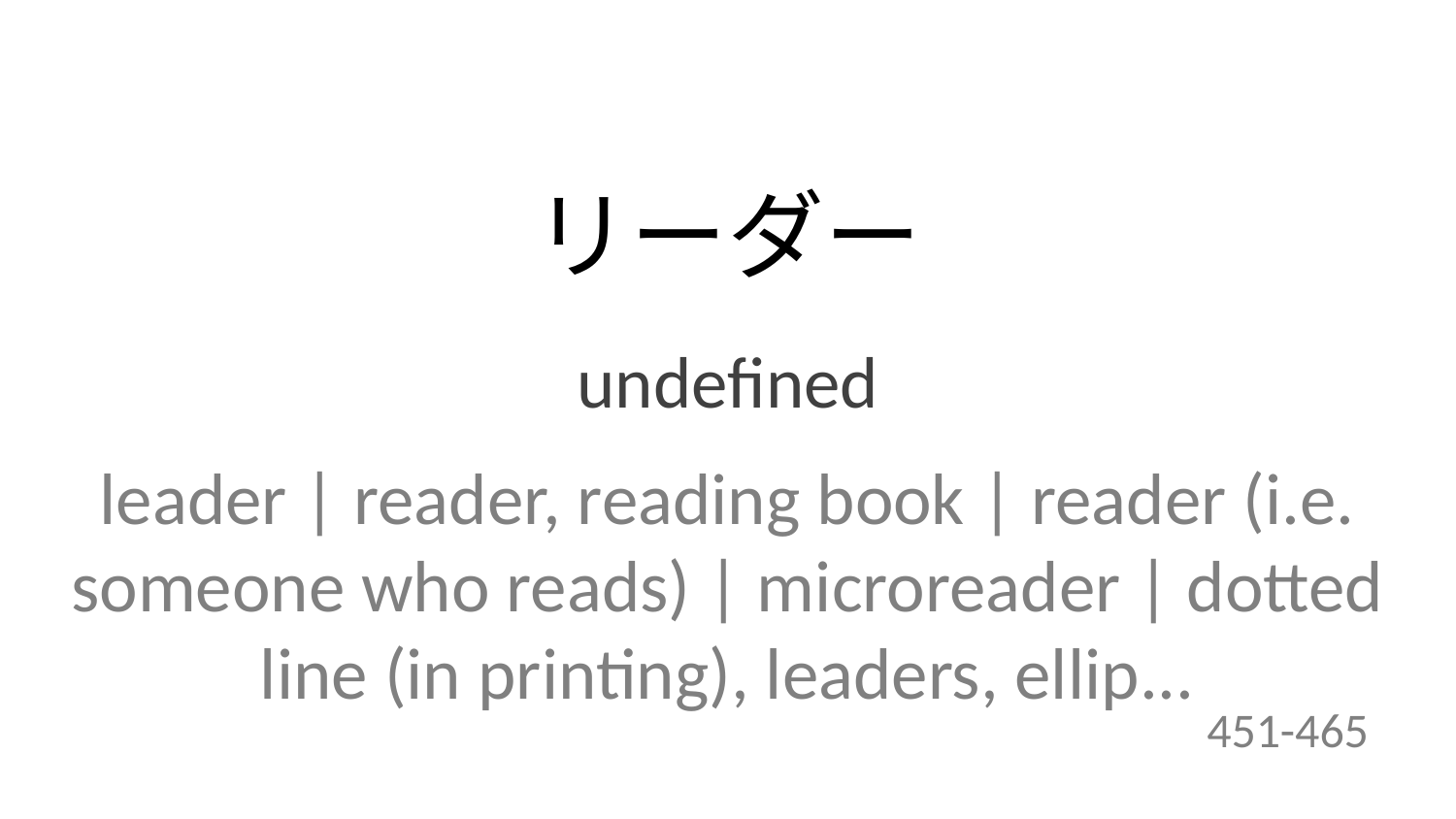

リーダー

undefined
leader | reader, reading book | reader (i.e. someone who reads) | microreader | dotted line (in printing), leaders, ellip...
451-465